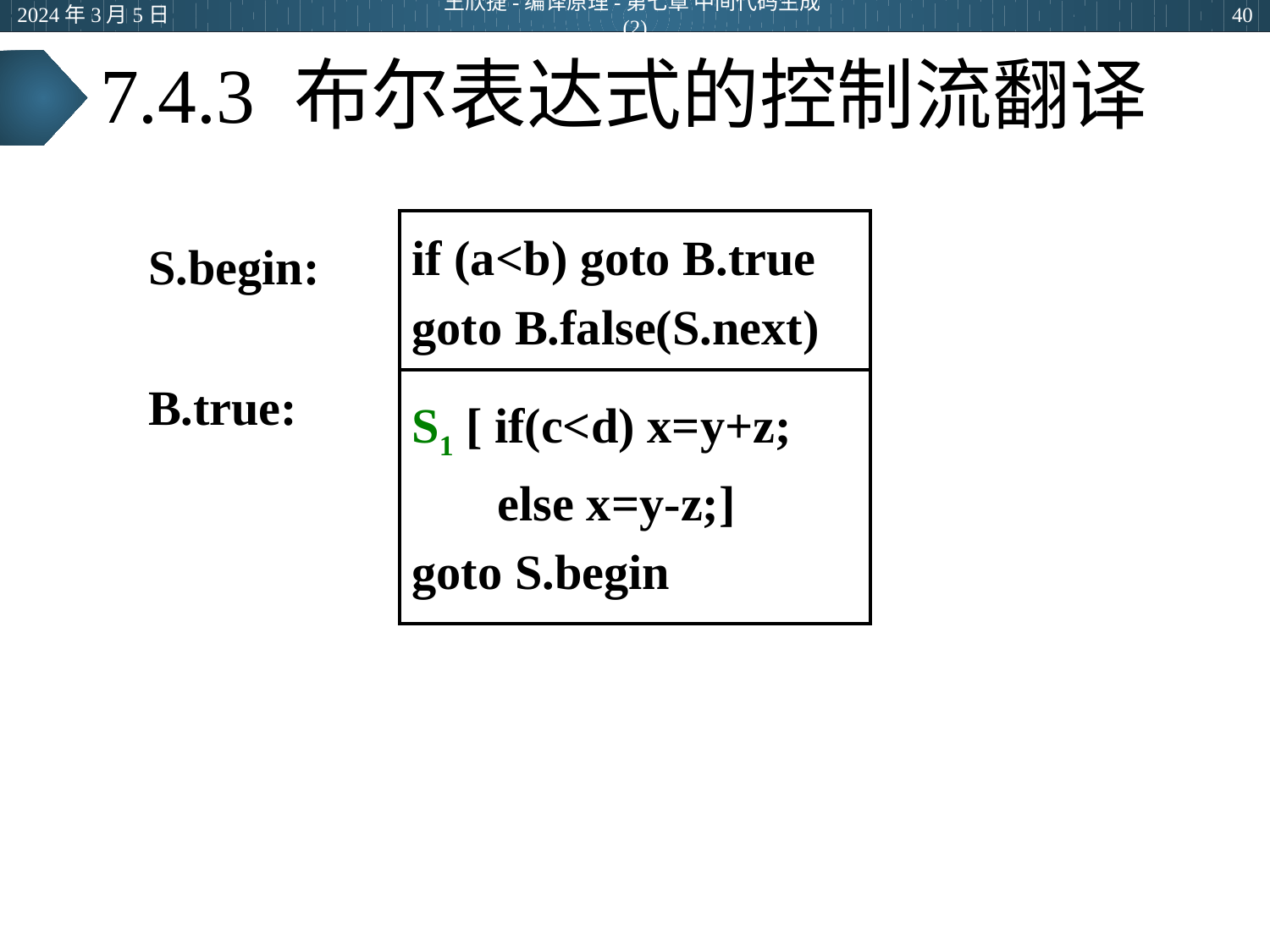

2024年3月5日
王欣捷-编译原理-第七章 中间代码生成(2)
40
# 7.4.3 布尔表达式的控制流翻译
if (a<b) goto B.true
goto B.false(S.next)
S.begin:
B.true:
S1 [ if(c<d) x=y+z;
       else x=y-z;]
goto S.begin